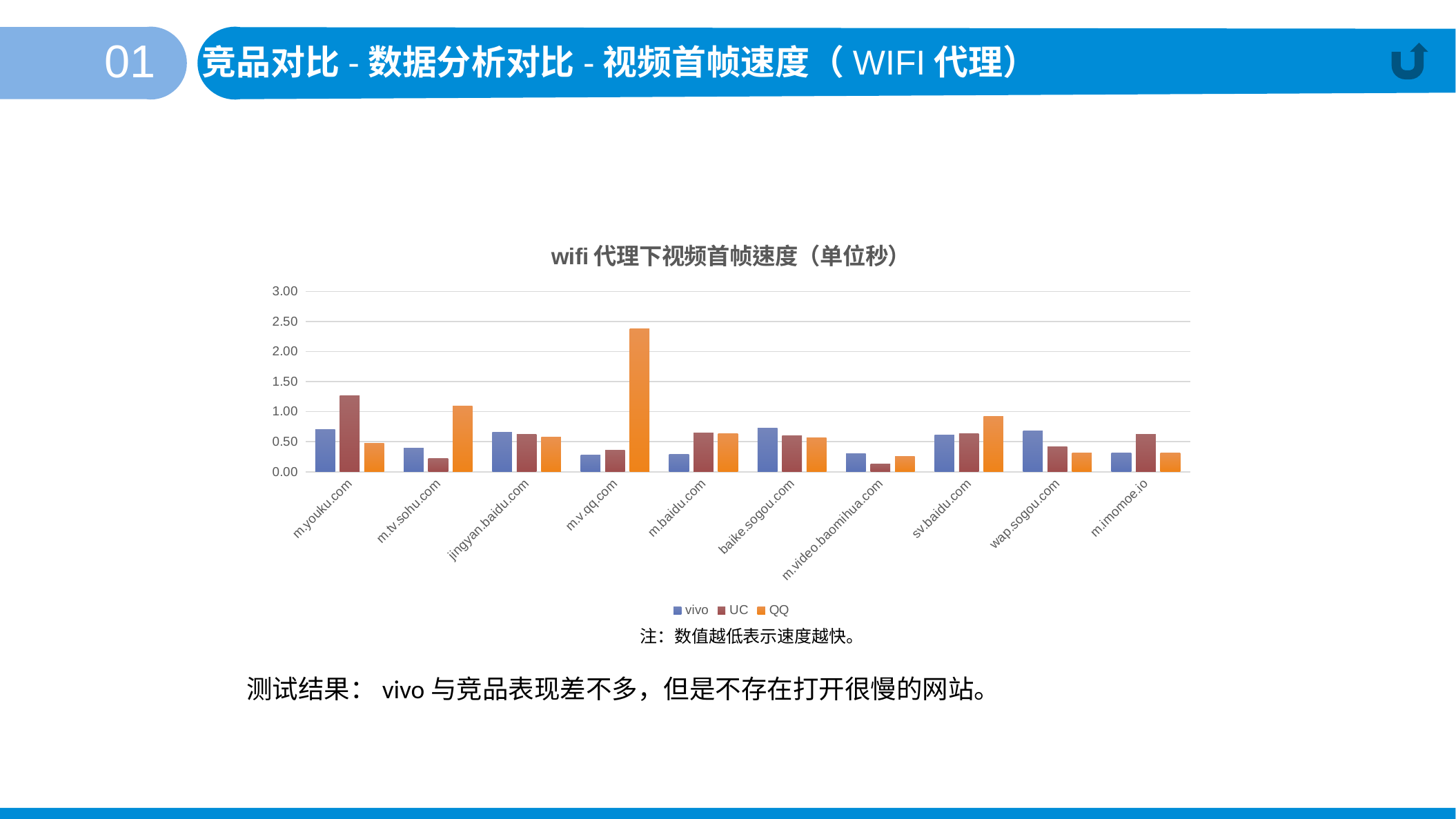

01

竞品对比-数据分析对比-视频首帧速度（WIFI代理）

### Chart: wifi代理下视频首帧速度（单位秒）

| Category | vivo | UC | QQ |
|---|---|---|---|
| m.youku.com | 0.708333333333333 | 1.27083333333333 | 0.475 |
| m.tv.sohu.com | 0.391666666666667 | 0.220833333333333 | 1.09166666666667 |
| jingyan.baidu.com | 0.658333333333333 | 0.625 | 0.575 |
| m.v.qq.com | 0.283333333333333 | 0.358333333333333 | 2.38333333333333 |
| m.baidu.com | 0.291666666666667 | 0.65 | 0.6375 |
| baike.sogou.com | 0.729166666666667 | 0.604166666666667 | 0.570833333333333 |
| m.video.baomihua.com | 0.304166666666667 | 0.133333333333333 | 0.25 |
| sv.baidu.com | 0.616666666666667 | 0.6375 | 0.916666666666667 |
| wap.sogou.com | 0.683333333333333 | 0.420833333333333 | 0.316666666666667 |
| m.imomoe.io | 0.316666666666667 | 0.625 | 0.3125 |
注：数值越低表示速度越快。
测试结果：vivo与竞品表现差不多，但是不存在打开很慢的网站。